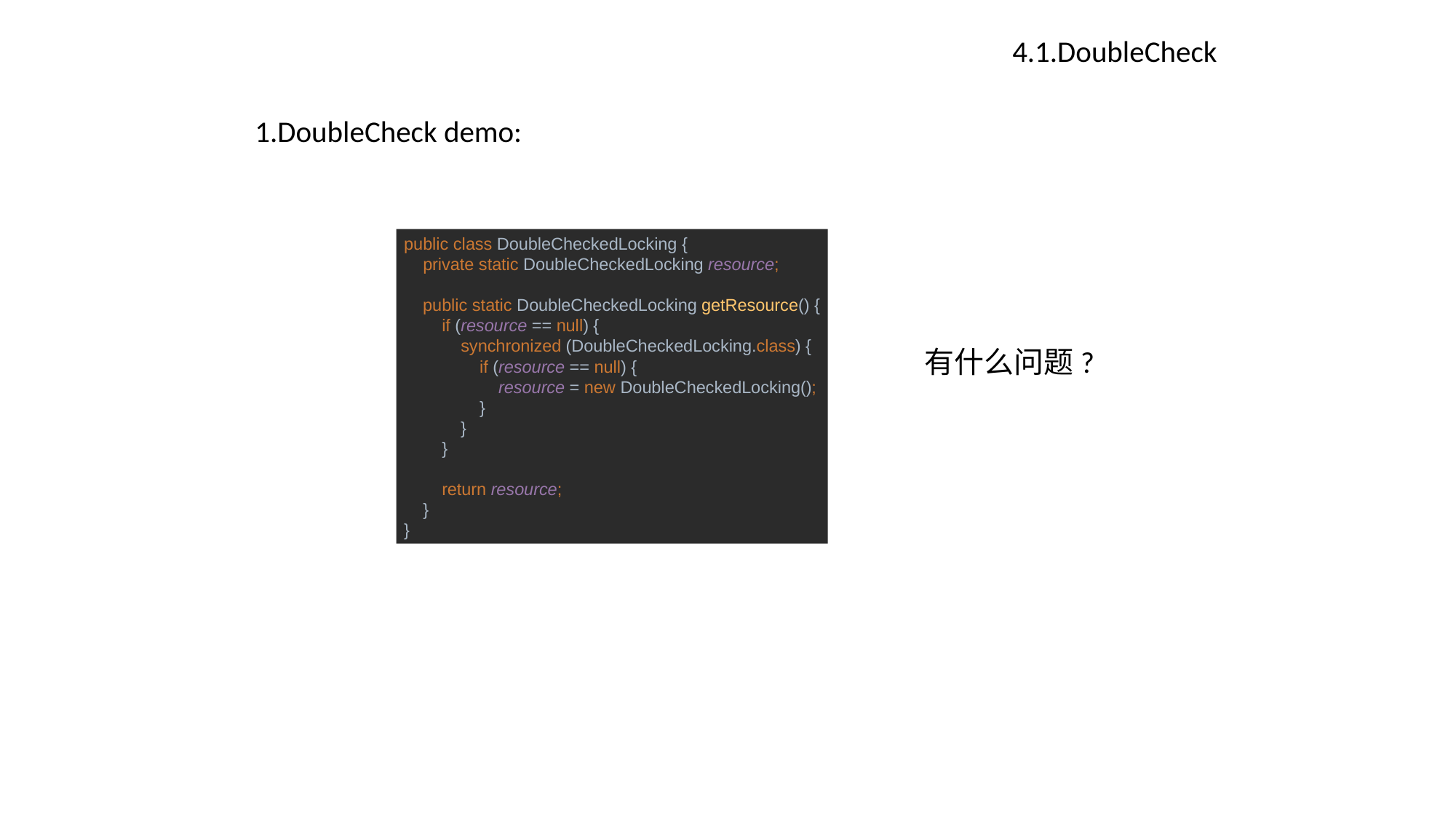

4.1.DoubleCheck
1.DoubleCheck demo:
public class DoubleCheckedLocking {
    private static DoubleCheckedLocking resource;
    public static DoubleCheckedLocking getResource() {
        if (resource == null) {
            synchronized (DoubleCheckedLocking.class) {
                if (resource == null) {
                    resource = new DoubleCheckedLocking();
                }
            }
        }
        return resource;
    }
}
有什么问题?